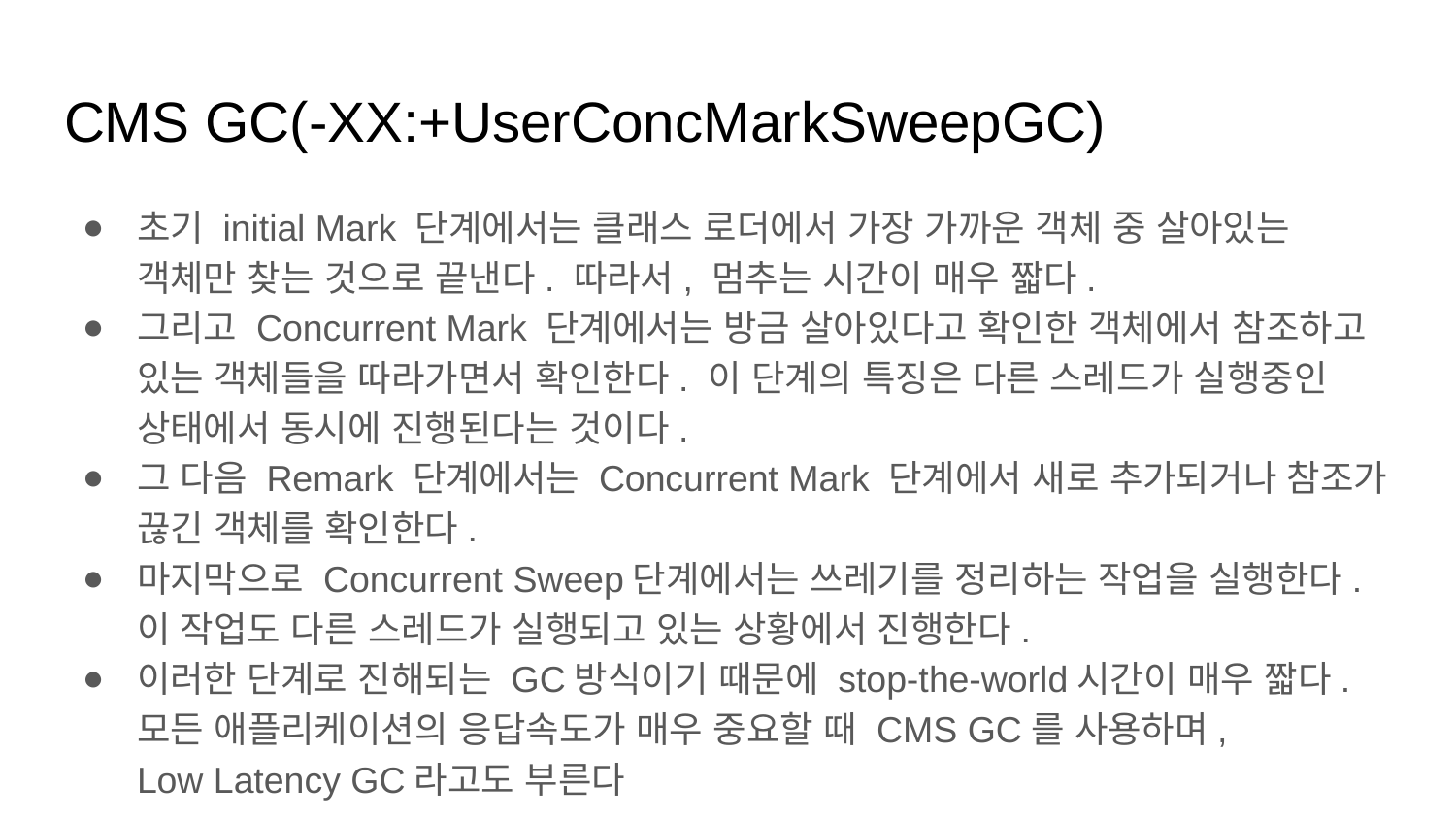

# CMS GC(-XX:+UserConcMarkSweepGC)
초기 initial Mark 단계에서는 클래스 로더에서 가장 가까운 객체 중 살아있는 객체만 찾는 것으로 끝낸다. 따라서, 멈추는 시간이 매우 짧다.
그리고 Concurrent Mark 단계에서는 방금 살아있다고 확인한 객체에서 참조하고 있는 객체들을 따라가면서 확인한다. 이 단계의 특징은 다른 스레드가 실행중인 상태에서 동시에 진행된다는 것이다.
그 다음 Remark 단계에서는 Concurrent Mark 단계에서 새로 추가되거나 참조가 끊긴 객체를 확인한다.
마지막으로 Concurrent Sweep단계에서는 쓰레기를 정리하는 작업을 실행한다. 이 작업도 다른 스레드가 실행되고 있는 상황에서 진행한다.
이러한 단계로 진해되는 GC방식이기 때문에 stop-the-world시간이 매우 짧다. 모든 애플리케이션의 응답속도가 매우 중요할 때 CMS GC를 사용하며,
Low Latency GC라고도 부른다